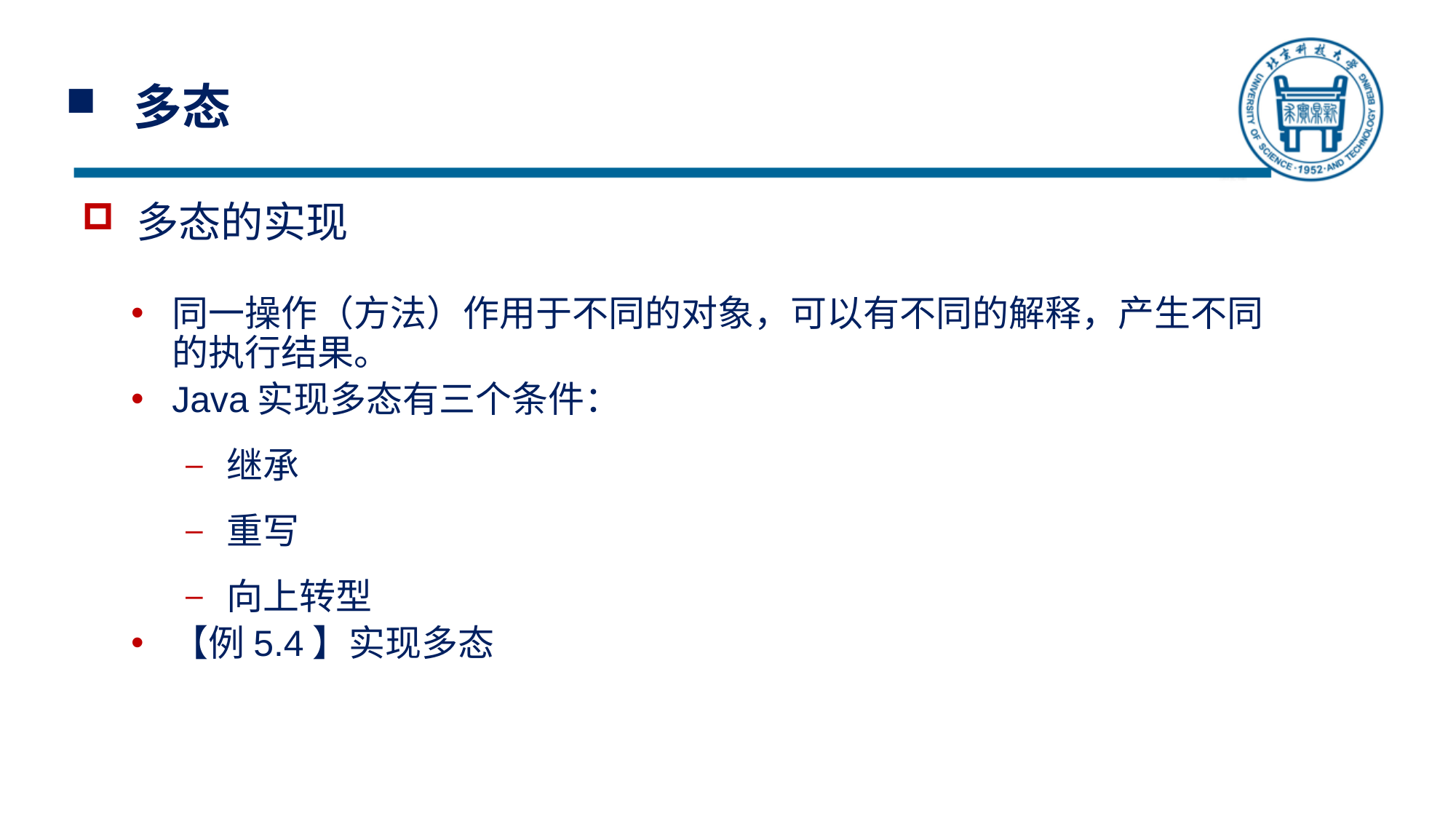

# 多态
多态的实现
同一操作（方法）作用于不同的对象，可以有不同的解释，产生不同的执行结果。
Java实现多态有三个条件：
继承
重写
向上转型
【例5.4】实现多态